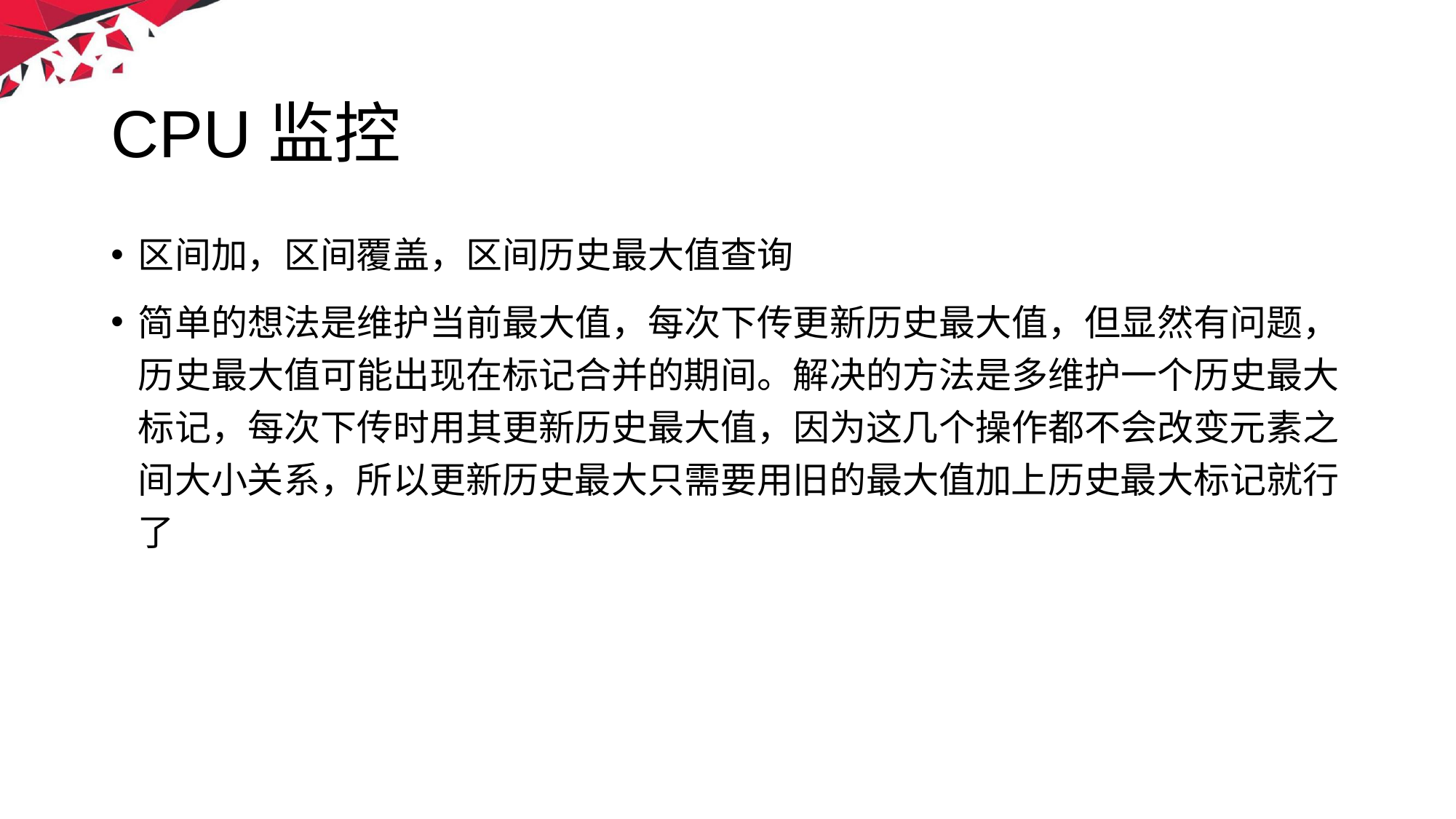

# CPU监控
区间加，区间覆盖，区间历史最大值查询
简单的想法是维护当前最大值，每次下传更新历史最大值，但显然有问题，历史最大值可能出现在标记合并的期间。解决的方法是多维护一个历史最大标记，每次下传时用其更新历史最大值，因为这几个操作都不会改变元素之间大小关系，所以更新历史最大只需要用旧的最大值加上历史最大标记就行了